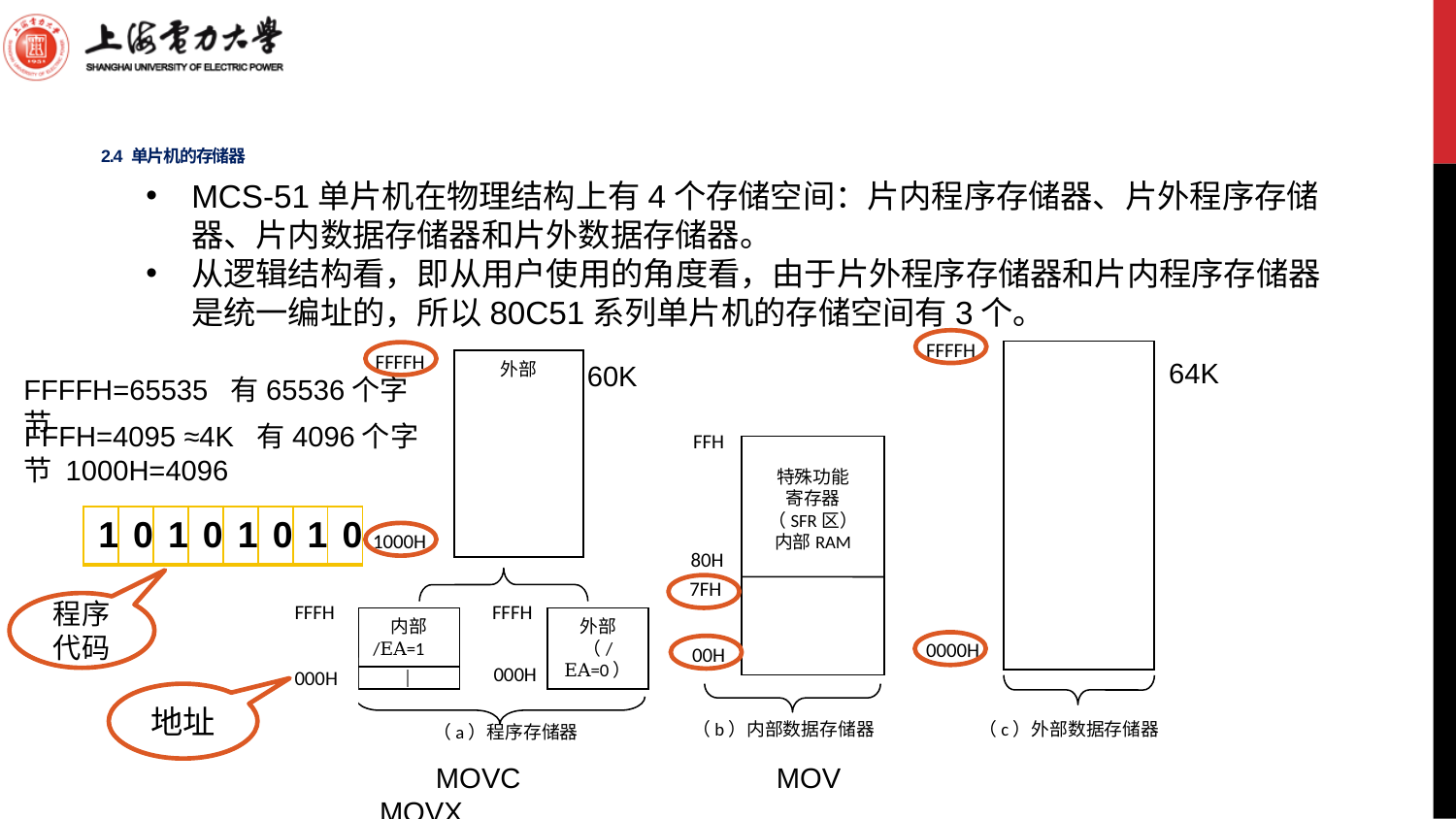

# 2.4  单片机的存储器
MCS-51单片机在物理结构上有4个存储空间：片内程序存储器、片外程序存储器、片内数据存储器和片外数据存储器。
从逻辑结构看，即从用户使用的角度看，由于片外程序存储器和片内程序存储器是统一编址的，所以80C51系列单片机的存储空间有3个。

FFFFH

FFFFH

64K
外部

60K
FFFFH=65535  有65536个字节
FFFH=4095 ≈4K  有4096个字节 1000H=4096
FFH
80H
7FH
00H

特殊功能
寄存器
（SFR区）
内部RAM

| 1 | 0 | 1 | 0 | 1 | 0 | 1 | 0 |
| --- | --- | --- | --- | --- | --- | --- | --- |
1000H

FFFH
FFFH
程序代码
内部
/EA=1
外部
（/EA=0）

0000H

000H
000H
地址

（b）内部数据存储器

（a）程序存储器
（c）外部数据存储器
       MOVC                                MOV                                 MOVX